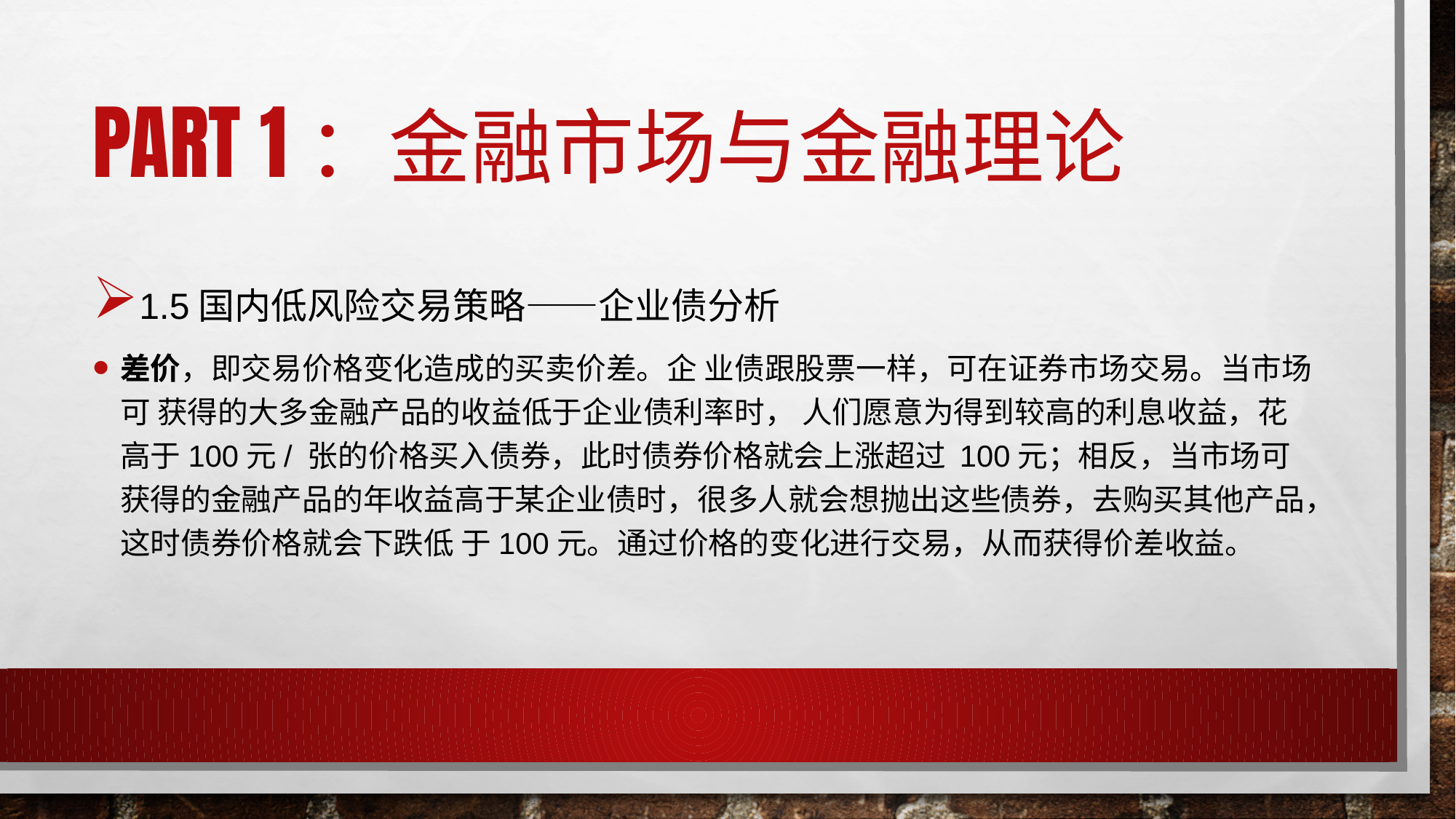

# Part 1：金融市场与金融理论
1.5国内低风险交易策略——企业债分析
差价，即交易价格变化造成的买卖价差。企 业债跟股票⼀样，可在证券市场交易。当市场可 获得的大多金融产品的收益低于企业债利率时， ⼈们愿意为得到较高的利息收益，花高于100元/ 张的价格买⼊债券，此时债券价格就会上涨超过 100元；相反，当市场可获得的金融产品的年收益高于某企业债时，很多⼈就会想抛出这些债券，去购买其他产品，这时债券价格就会下跌低 于100元。通过价格的变化进行交易，从而获得价差收益。